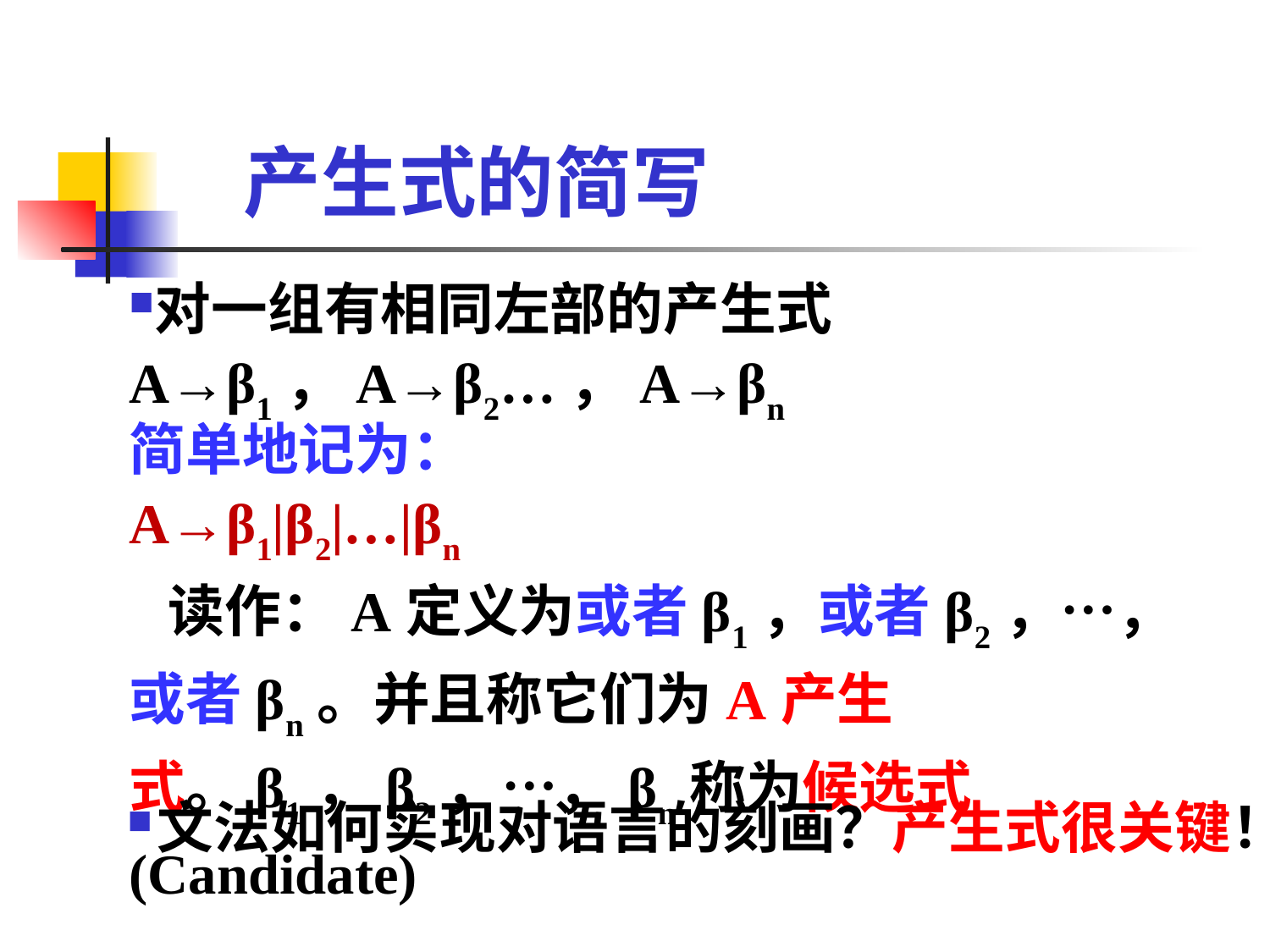

# 产生式的简写
对一组有相同左部的产生式
A→β1，A→β2…，A→βn
简单地记为：
A→β1|β2|…|βn
  读作：A定义为或者β1，或者β2，…，或者βn。并且称它们为A产生式。β1，β2，…，βn称为候选式(Candidate)
文法如何实现对语言的刻画？产生式很关键！